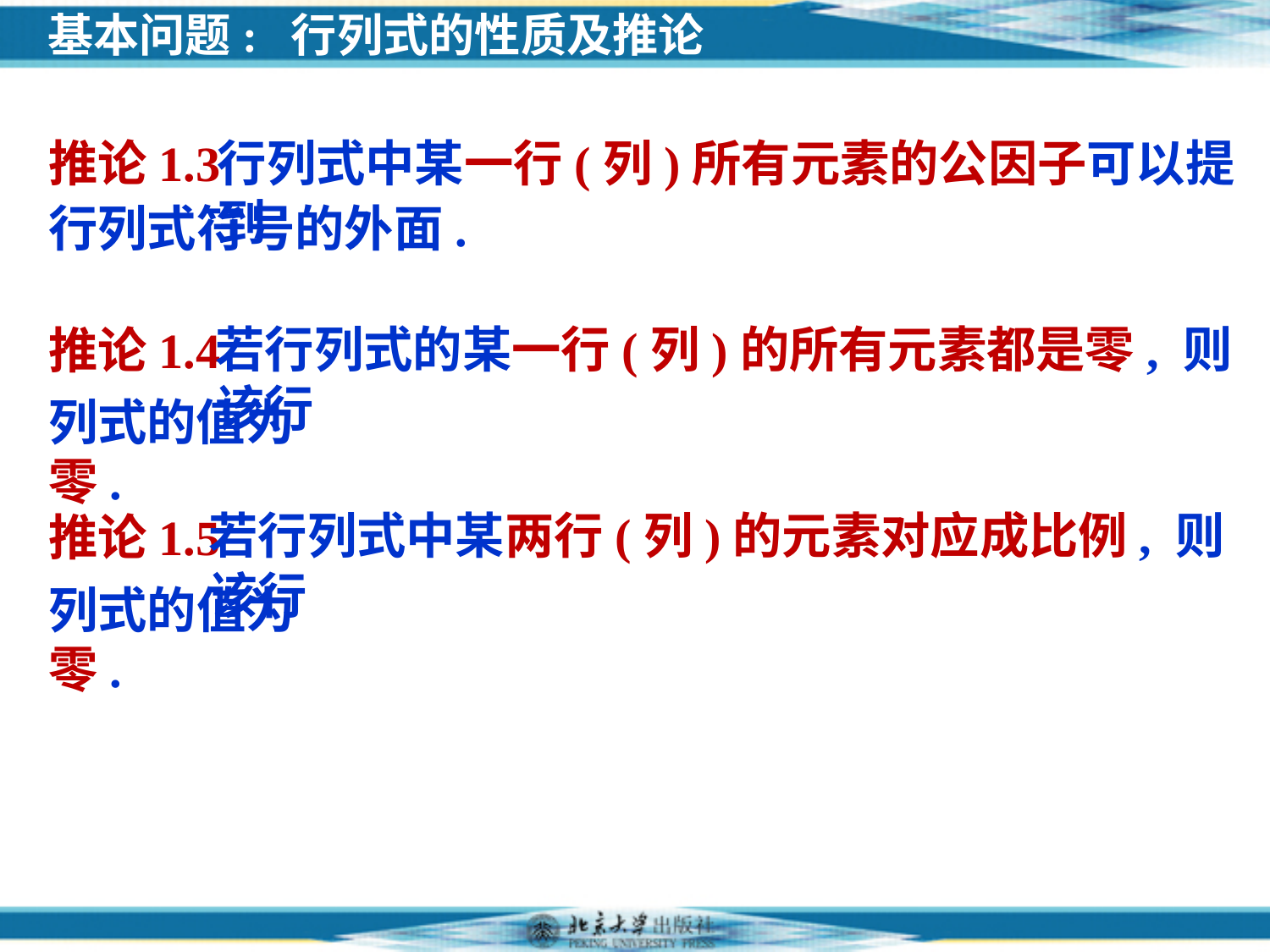

基本问题:  行列式的性质及推论

推论1.3
行列式中某一行(列)所有元素的公因子可以提到
行列式符号的外面.
若行列式的某一行(列)的所有元素都是零, 则该行
推论1.4
列式的值为零.
若行列式中某两行(列)的元素对应成比例, 则该行
推论1.5
列式的值为零.